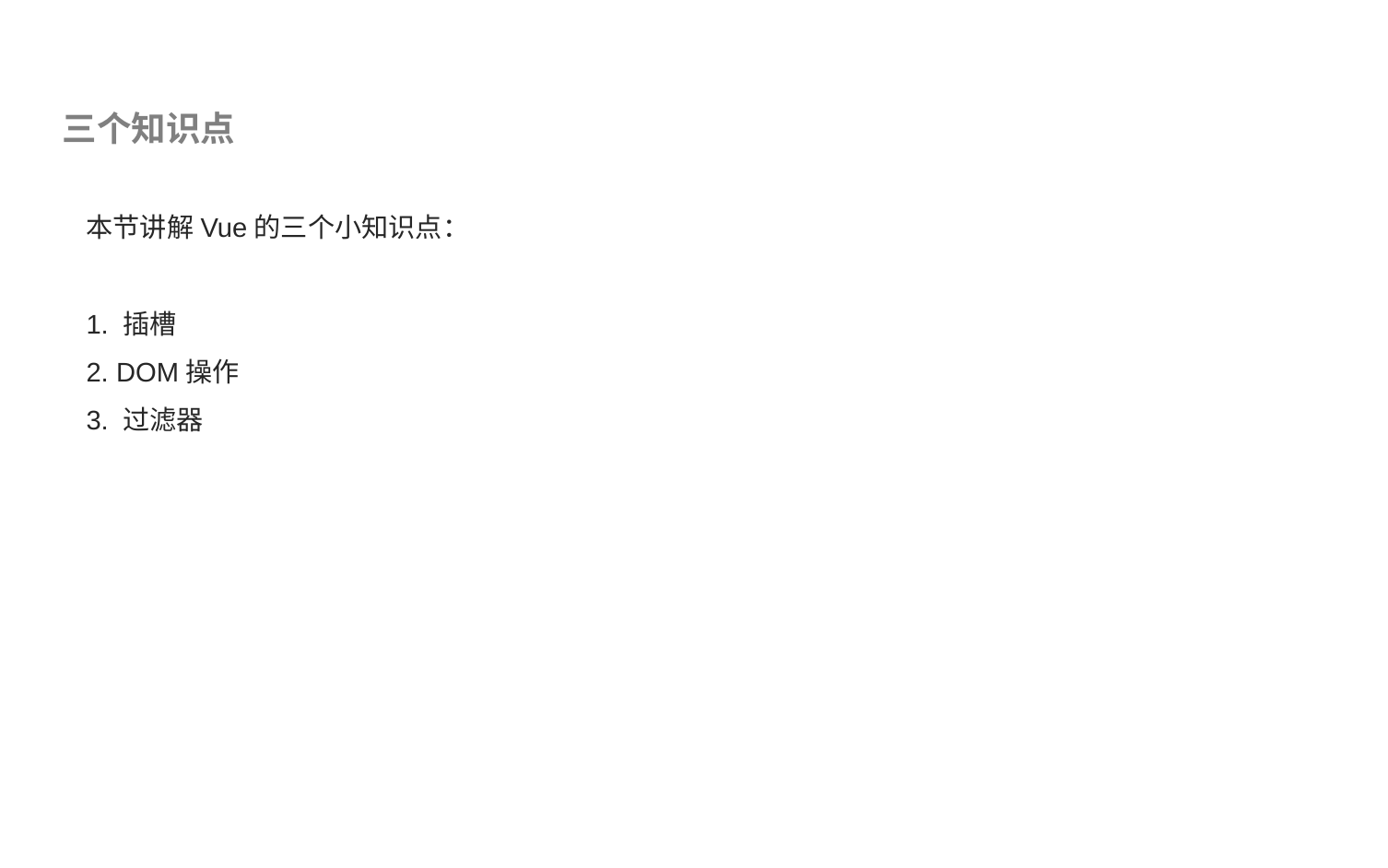

三个知识点
本节讲解Vue的三个小知识点：

1. 插槽
2. DOM操作
3. 过滤器